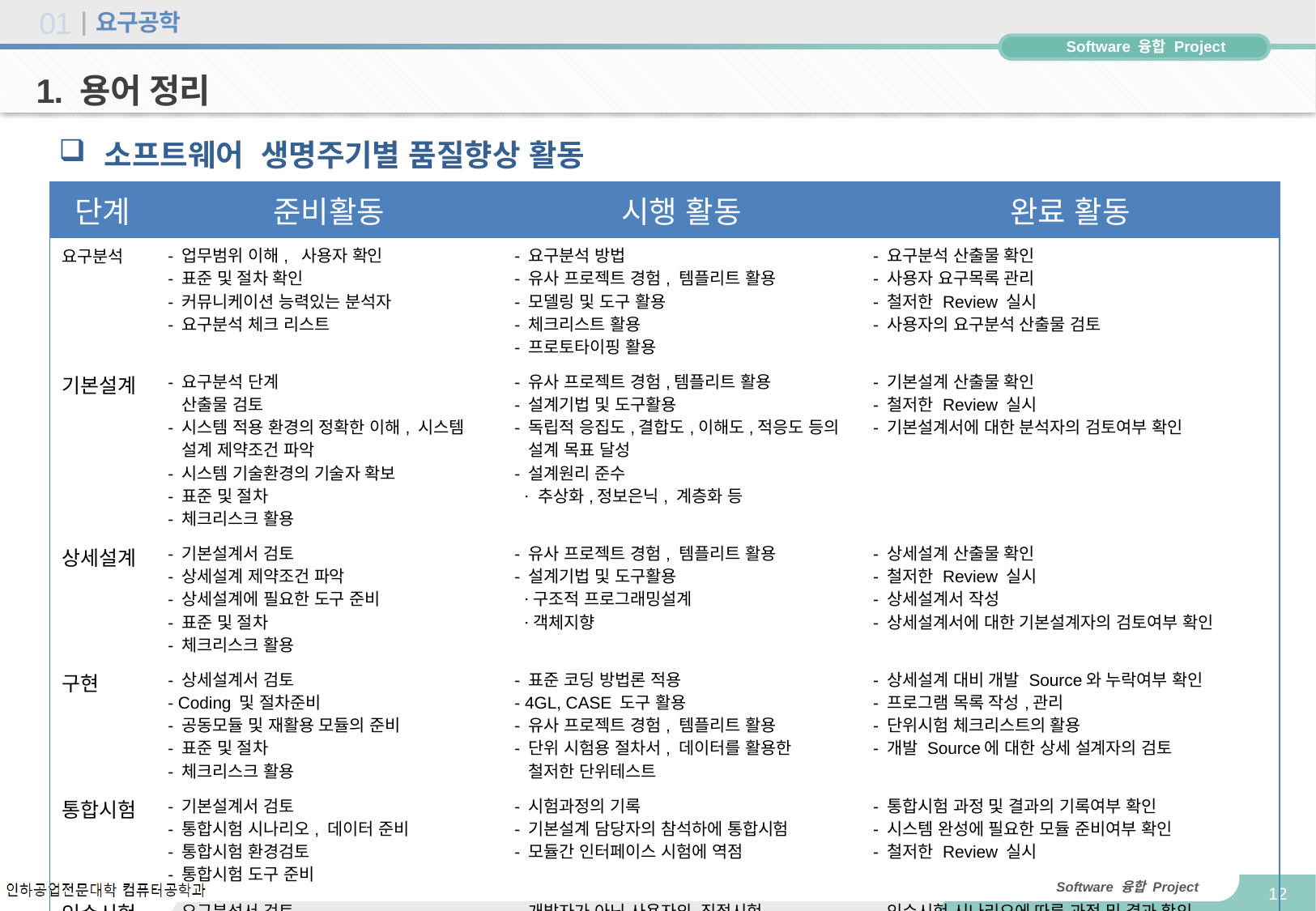

# 요구공학
01
1. 용어 정리
소프트웨어  생명주기별 품질향상 활동
| 단계 | 준비활동 | 시행 활동 | 완료 활동 |
| --- | --- | --- | --- |
| 요구분석 | - 업무범위 이해, 사용자 확인 - 표준 및 절차 확인 - 커뮤니케이션 능력있는 분석자 - 요구분석 체크 리스트 | - 요구분석 방법 - 유사 프로젝트 경험, 템플리트 활용 - 모델링 및 도구 활용 - 체크리스트 활용 - 프로토타이핑 활용 | - 요구분석 산출물 확인 - 사용자 요구목록 관리 - 철저한 Review 실시 - 사용자의 요구분석 산출물 검토 |
| 기본설계 | - 요구분석 단계 산출물 검토 - 시스템 적용 환경의 정확한 이해, 시스템 설계 제약조건 파악 - 시스템 기술환경의 기술자 확보 - 표준 및 절차 - 체크리스크 활용 | - 유사 프로젝트 경험,템플리트 활용 - 설계기법 및 도구활용 - 독립적 응집도,결합도,이해도,적응도 등의 설계 목표 달성 - 설계원리 준수 · 추상화,정보은닉, 계층화 등 | - 기본설계 산출물 확인 - 철저한 Review 실시 - 기본설계서에 대한 분석자의 검토여부 확인 |
| 상세설계 | - 기본설계서 검토 - 상세설계 제약조건 파악 - 상세설계에 필요한 도구 준비 - 표준 및 절차 - 체크리스크 활용 | - 유사 프로젝트 경험, 템플리트 활용 - 설계기법 및 도구활용 ·구조적 프로그래밍설계 ·객체지향 | - 상세설계 산출물 확인 - 철저한 Review 실시 - 상세설계서 작성 - 상세설계서에 대한 기본설계자의 검토여부 확인 |
| 구현 | - 상세설계서 검토 - Coding 및 절차준비 - 공동모듈 및 재활용 모듈의 준비 - 표준 및 절차 - 체크리스크 활용 | - 표준 코딩 방법론 적용 - 4GL, CASE 도구 활용 - 유사 프로젝트 경험, 템플리트 활용 - 단위 시험용 절차서, 데이터를 활용한 철저한 단위테스트 | - 상세설계 대비 개발 Source와 누락여부 확인 - 프로그램 목록 작성,관리 - 단위시험 체크리스트의 활용 - 개발 Source에 대한 상세 설계자의 검토 |
| 통합시험 | - 기본설계서 검토 - 통합시험 시나리오, 데이터 준비 - 통합시험 환경검토 - 통합시험 도구 준비 | - 시험과정의 기록 - 기본설계 담당자의 참석하에 통합시험 - 모듈간 인터페이스 시험에 역점 | - 통합시험 과정 및 결과의 기록여부 확인 - 시스템 완성에 필요한 모듈 준비여부 확인 - 철저한 Review 실시 |
| 인수시험 | - 요구분석서 검토 - 사용자 요구검증을 위한 인수시험 시나리오 및 데이터 준비 - 사용자 입회여부 검토 | - 개발자가 아닌 사용자의 직접시험 - 실적용 환경에서의 시스템 테스트 실시 - 인수시험 과정 및 결과 기록 | - 인수시험 시나리오에 따른 과정 및 결과 확인 - 인수시험 결과에 대한 사용자의 직접확인 |